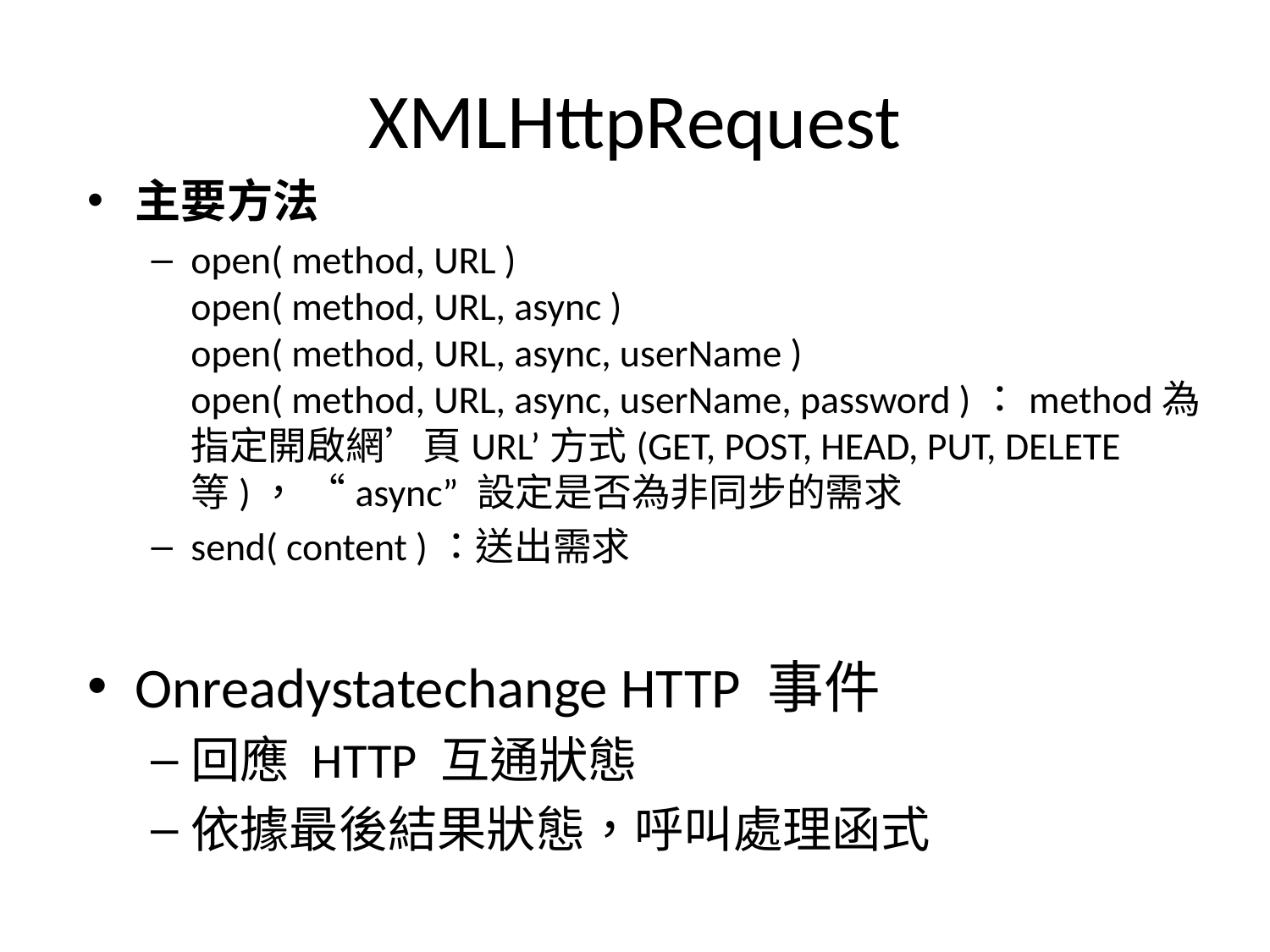

# XMLHttpRequest
主要方法
open( method, URL )
open( method, URL, async )
open( method, URL, async, userName )
open( method, URL, async, userName, password )：method為指定開啟網’頁URL’方式(GET, POST, HEAD, PUT, DELETE等)， “async” 設定是否為非同步的需求
send( content )：送出需求

Onreadystatechange HTTP 事件
回應 HTTP 互通狀態
依據最後結果狀態，呼叫處理函式